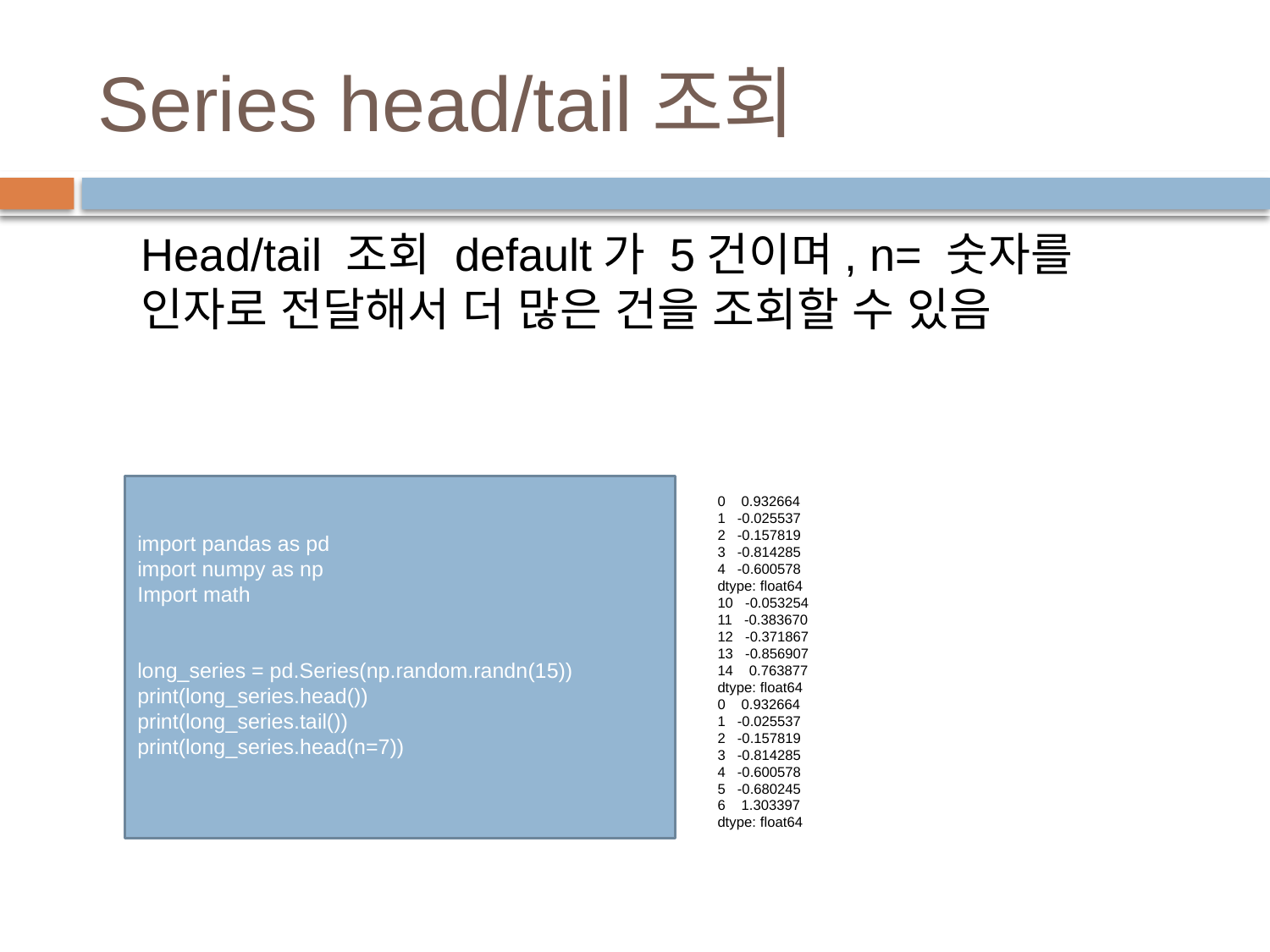

# Series head/tail조회
Head/tail 조회 default가 5건이며, n= 숫자를 인자로 전달해서 더 많은 건을 조회할 수 있음
import pandas as pd
import numpy as np
Import math

long_series = pd.Series(np.random.randn(15))
print(long_series.head())
print(long_series.tail())
print(long_series.head(n=7))

0    0.932664
1   -0.025537
2   -0.157819
3   -0.814285
4   -0.600578
dtype: float64
10   -0.053254
11   -0.383670
12   -0.371867
13   -0.856907
14    0.763877
dtype: float64
0    0.932664
1   -0.025537
2   -0.157819
3   -0.814285
4   -0.600578
5   -0.680245
6    1.303397
dtype: float64